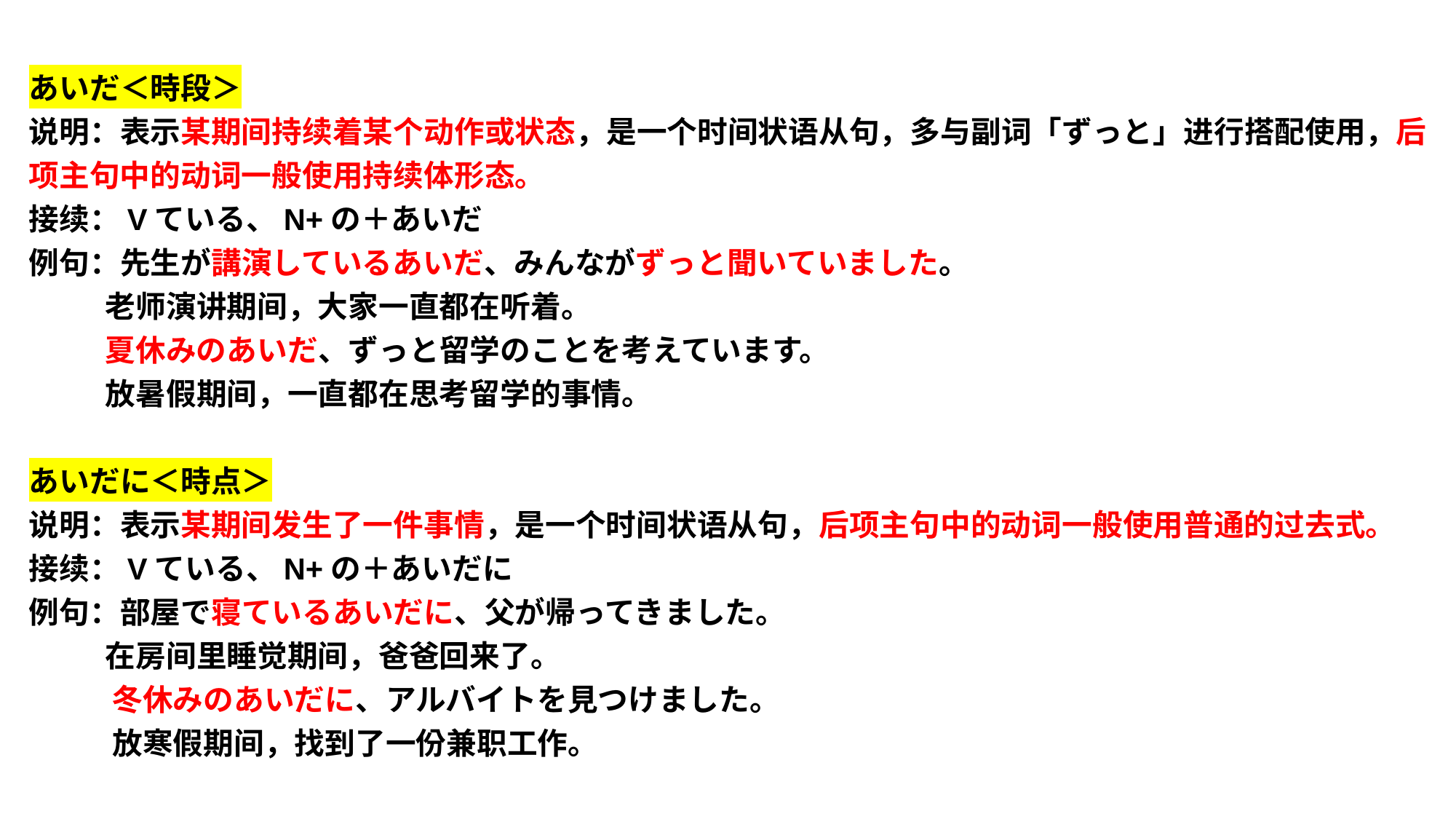

あいだ＜時段＞
说明：表示某期间持续着某个动作或状态，是一个时间状语从句，多与副词「ずっと」进行搭配使用，后项主句中的动词一般使用持续体形态。
接续：Vている、N+の＋あいだ
例句：先生が講演しているあいだ、みんながずっと聞いていました。
          老师演讲期间，大家一直都在听着。
          夏休みのあいだ、ずっと留学のことを考えています。
          放暑假期间，一直都在思考留学的事情。

あいだに＜時点＞
说明：表示某期间发生了一件事情，是一个时间状语从句，后项主句中的动词一般使用普通的过去式。
接续：Vている、N+の＋あいだに
例句：部屋で寝ているあいだに、父が帰ってきました。
          在房间里睡觉期间，爸爸回来了。
           冬休みのあいだに、アルバイトを見つけました。
           放寒假期间，找到了一份兼职工作。